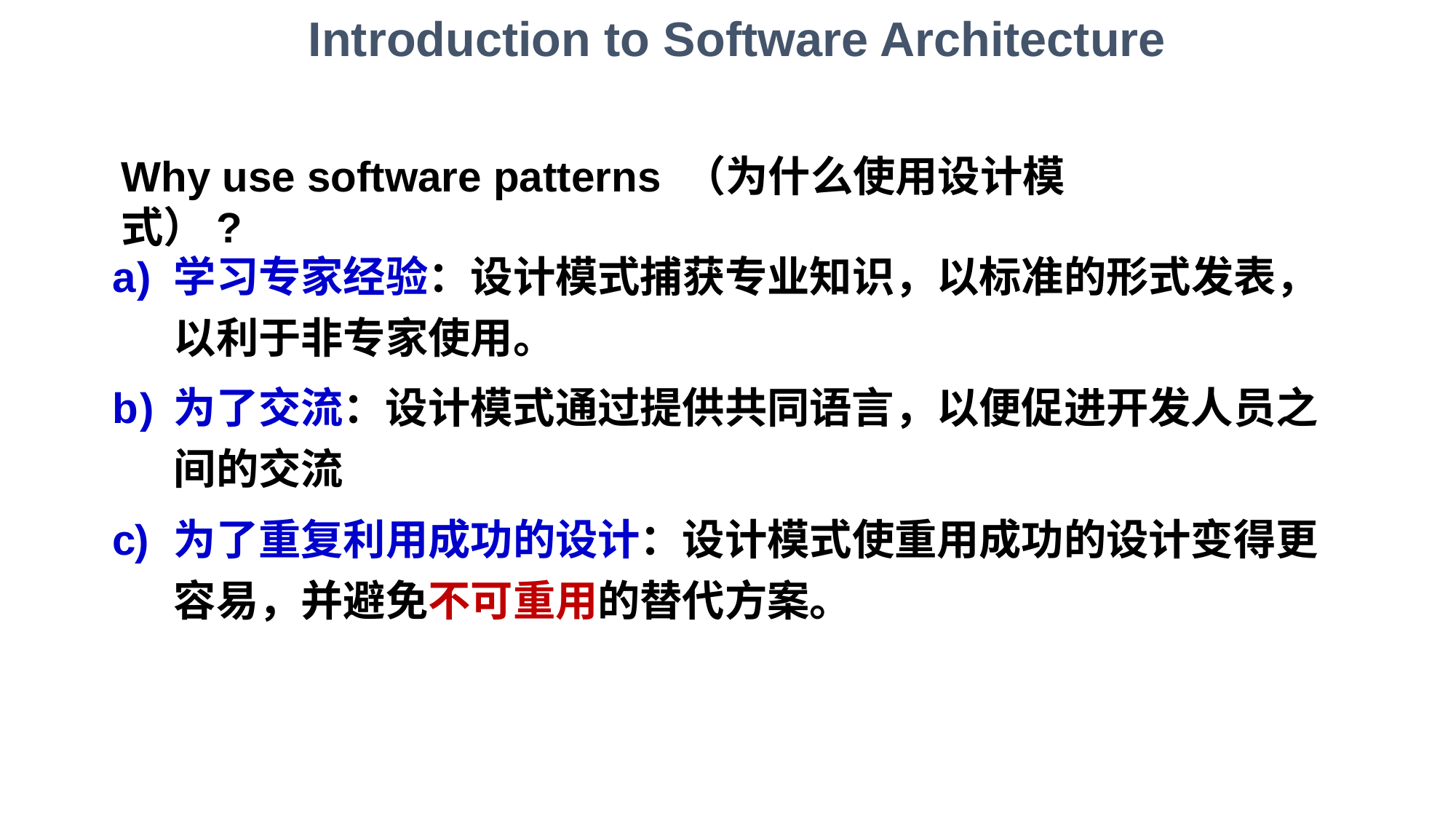

Introduction to Software Architecture
Why use software patterns （为什么使用设计模式）?
学习专家经验：设计模式捕获专业知识，以标准的形式发表，以利于非专家使用。
为了交流：设计模式通过提供共同语言，以便促进开发人员之间的交流
为了重复利用成功的设计：设计模式使重用成功的设计变得更容易，并避免不可重用的替代方案。